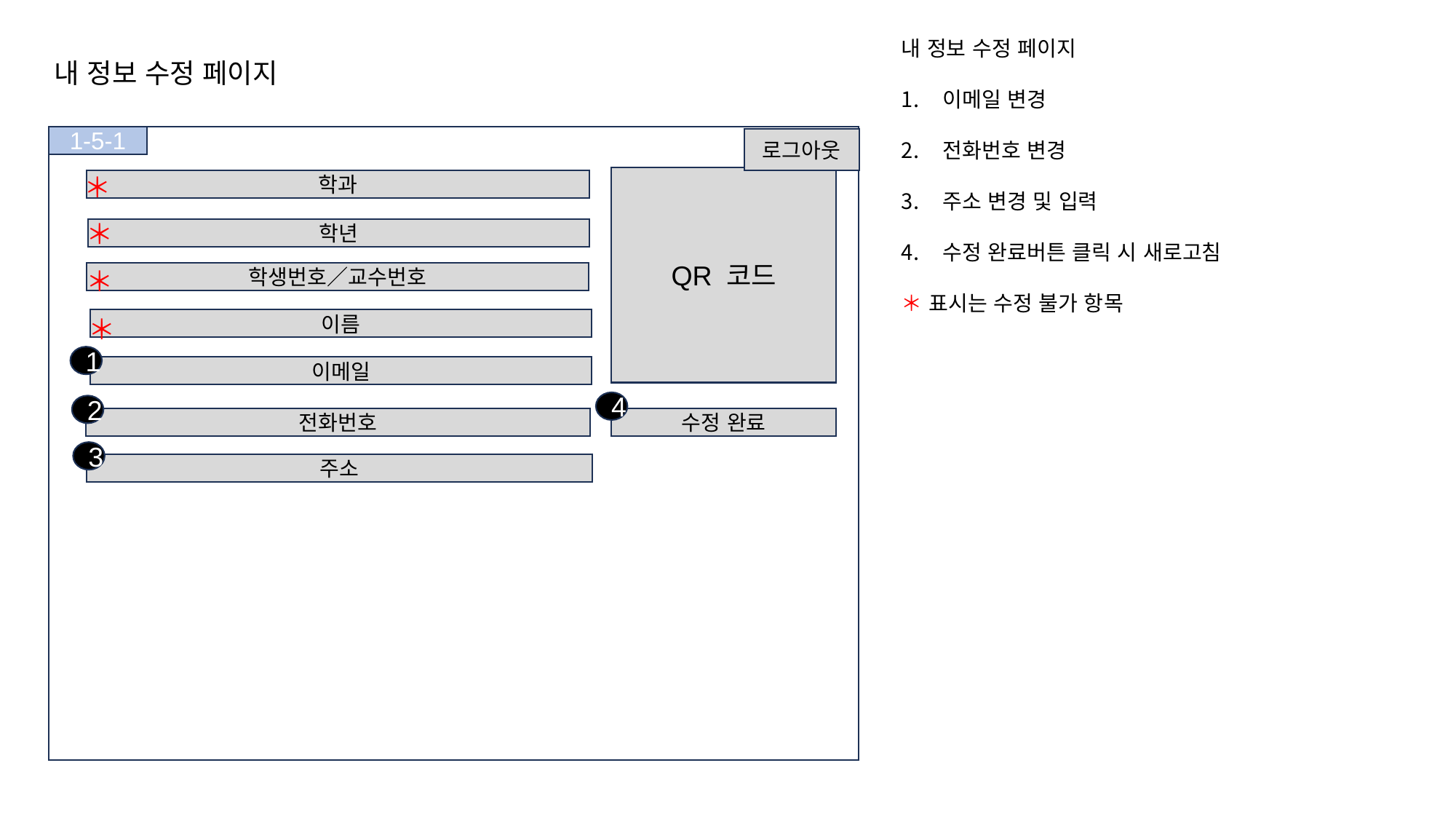

내 정보 수정 페이지

이메일 변경

전화번호 변경

주소 변경 및 입력

수정 완료버튼 클릭 시 새로고침

＊ 표시는 수정 불가 항목
내 정보 수정 페이지

1-5-1
로그아웃
＊
QR 코드
학과
＊
학년
＊
학생번호／교수번호
＊
이름
1
이메일
4
2
전화번호
수정 완료
3
주소